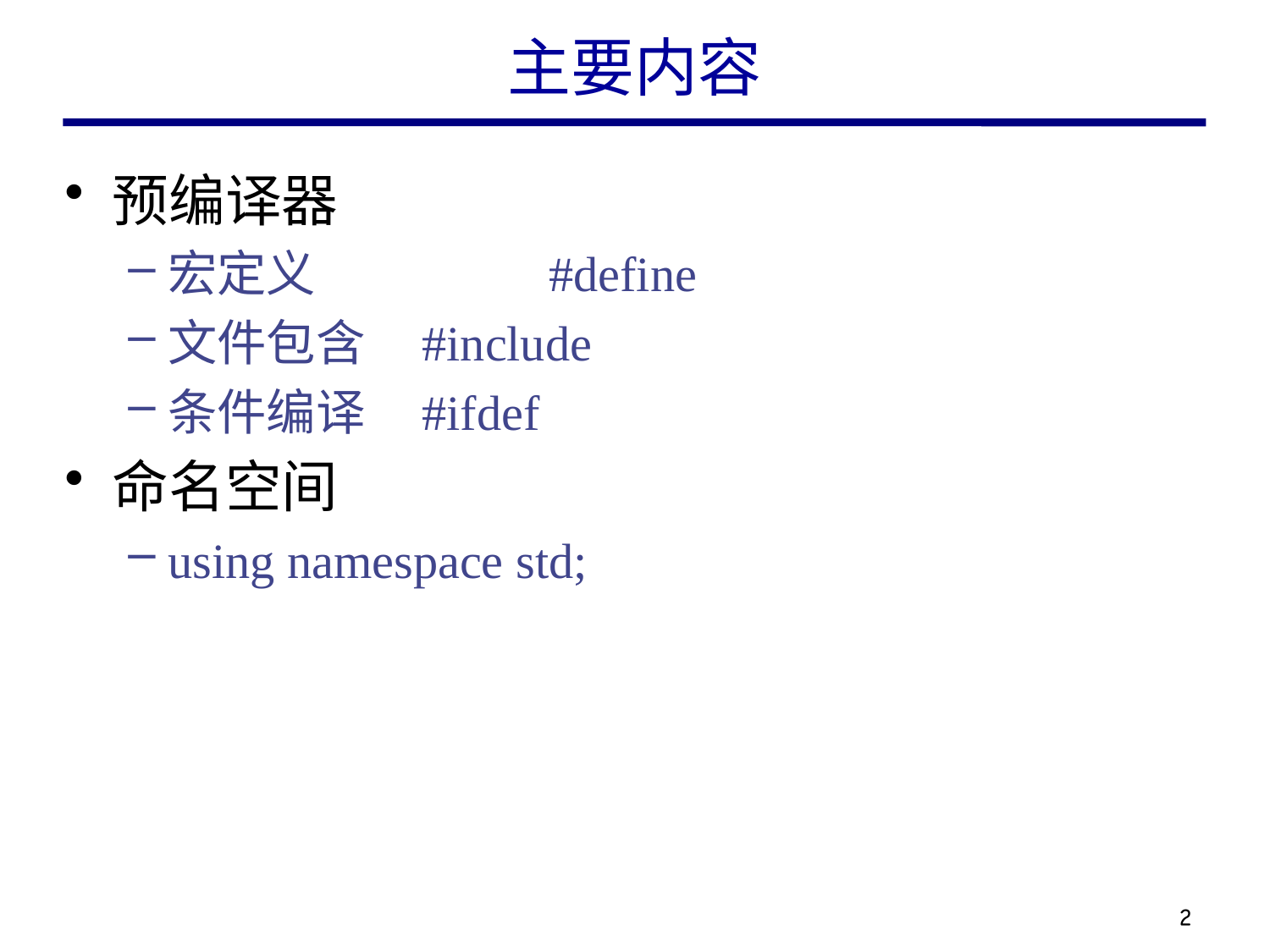

# 主要内容
预编译器
宏定义		#define
文件包含	#include
条件编译	#ifdef
命名空间
using namespace std;